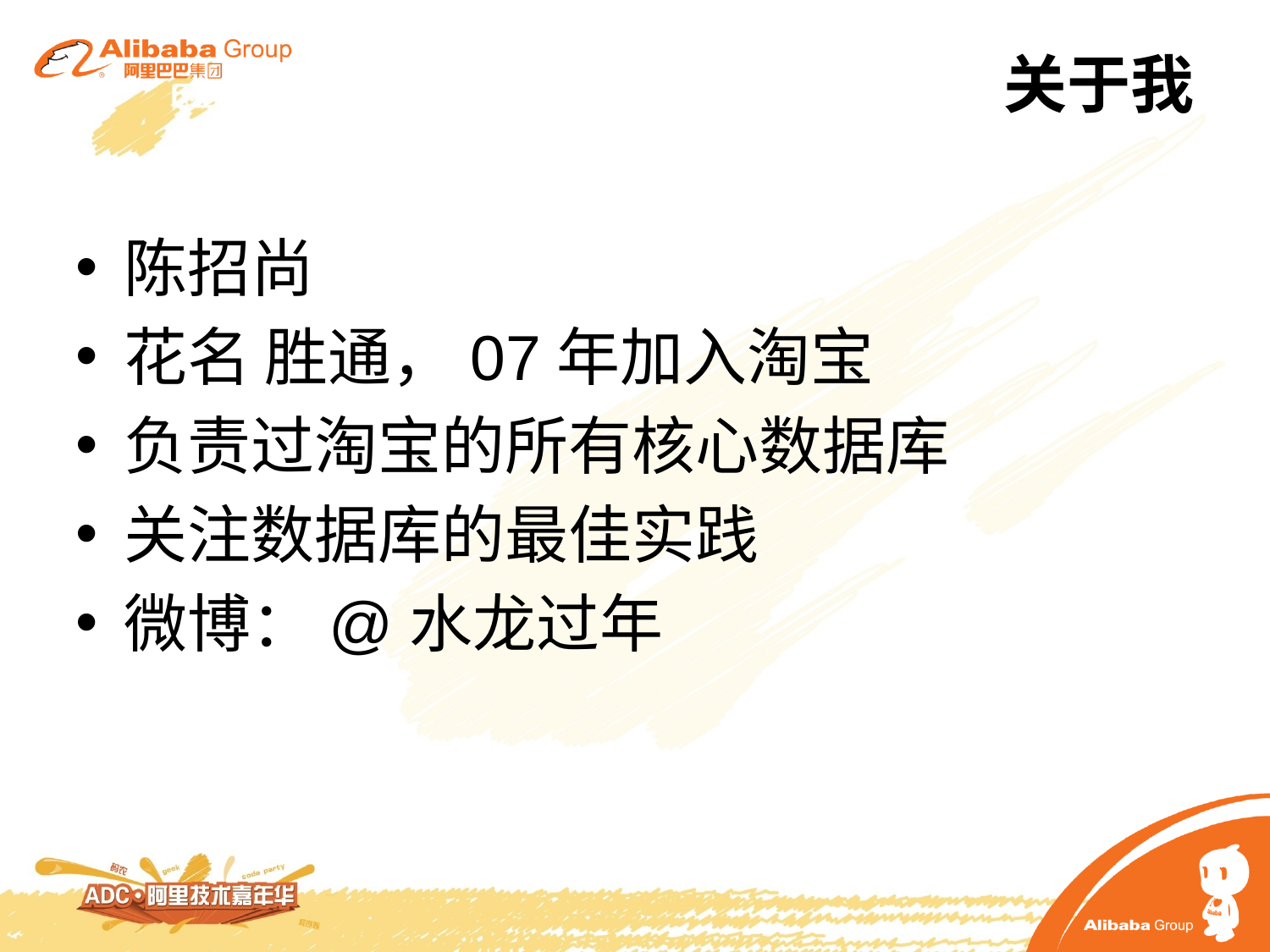

# 关于我
陈招尚
花名 胜通，07年加入淘宝
负责过淘宝的所有核心数据库
关注数据库的最佳实践
微博：@水龙过年